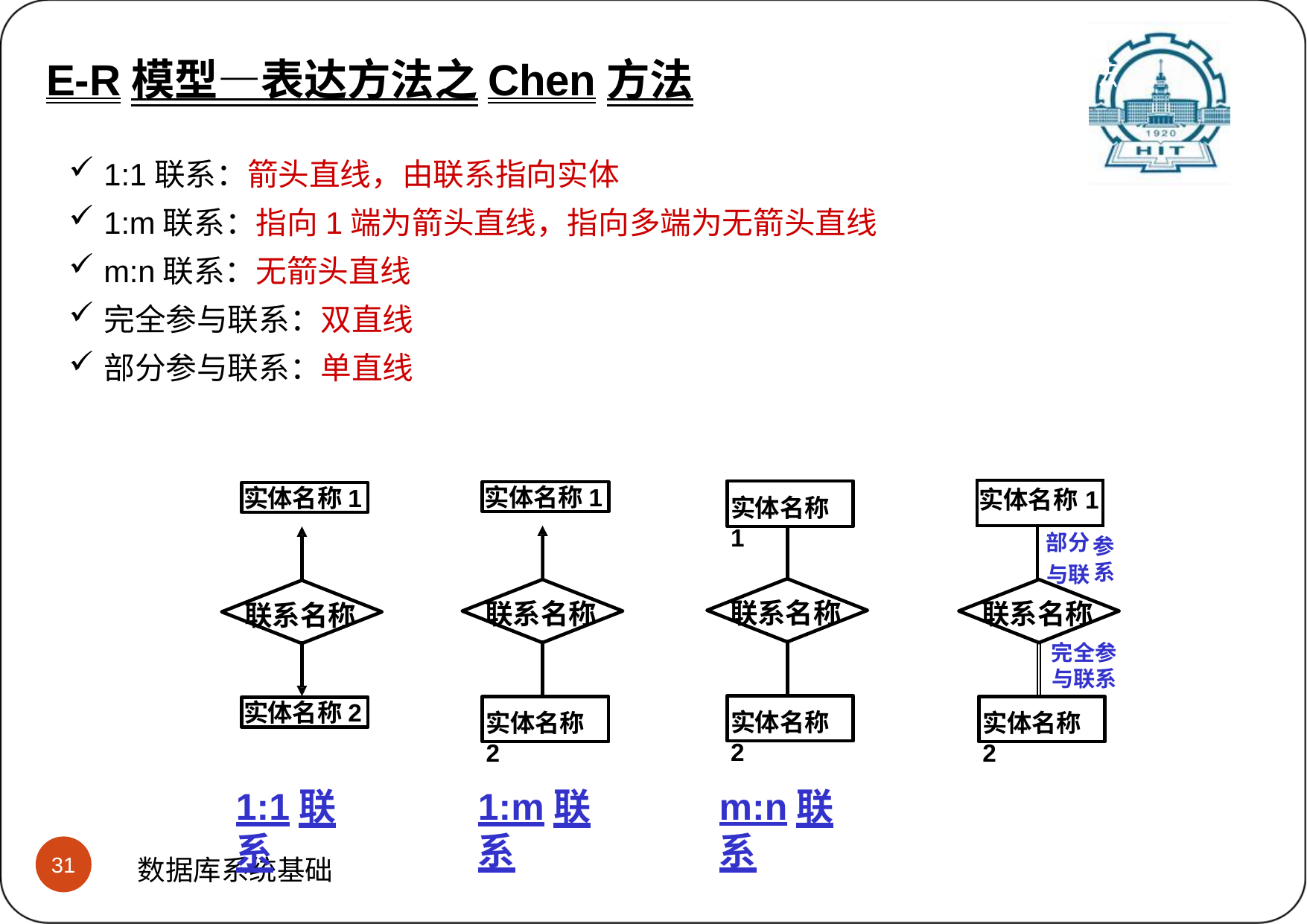

E-R模型—表达方法之Chen方法
# E-R模型表达方法之chen方法 (3)Chen方法中不同“联系”的区分方法
1:1联系：箭头直线，由联系指向实体
1:m联系：指向1端为箭头直线，指向多端为无箭头直线
m:n联系：无箭头直线
完全参与联系：双直线
部分参与联系：单直线
| 实体名称1 |  |
| --- | --- |
|  | 部分 与联 |

实体名称1

实体名称1
实体名称1

参 系

联系名称
联系名称
联系名称
联系名称
完全参 与联系

实体名称2
实体名称2
实体名称2
实体名称2
m:n联系
1:1联系
1:m联系